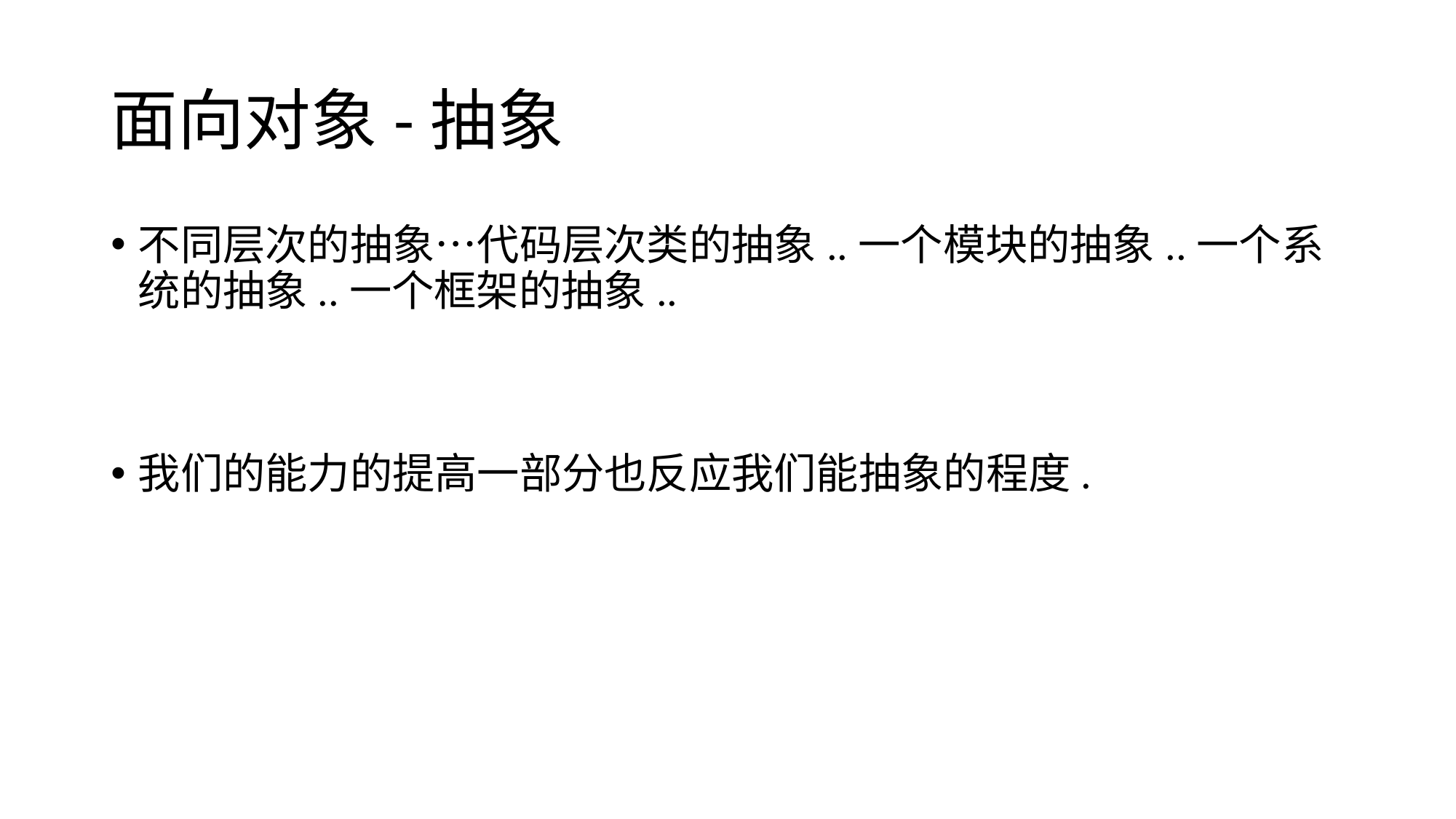

# 面向对象-抽象
不同层次的抽象…代码层次类的抽象..一个模块的抽象..一个系统的抽象..一个框架的抽象..

我们的能力的提高一部分也反应我们能抽象的程度.